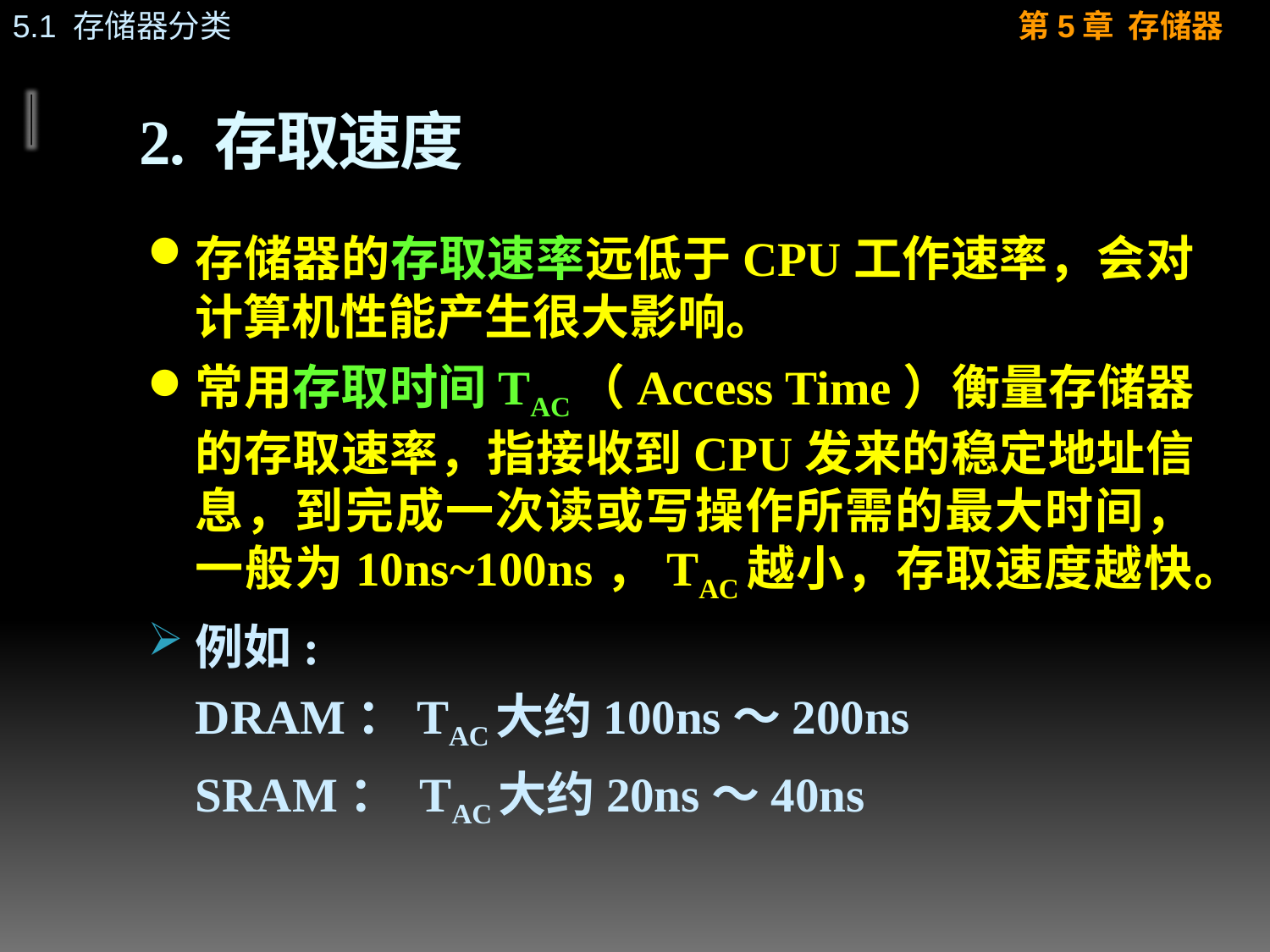

# 2. 存取速度
存储器的存取速率远低于CPU工作速率，会对计算机性能产生很大影响。
常用存取时间TAC（Access Time）衡量存储器的存取速率，指接收到CPU发来的稳定地址信息，到完成一次读或写操作所需的最大时间，一般为10ns~100ns，TAC越小，存取速度越快。
例如:
	DRAM：TAC大约100ns～200ns
	SRAM： TAC大约20ns～40ns